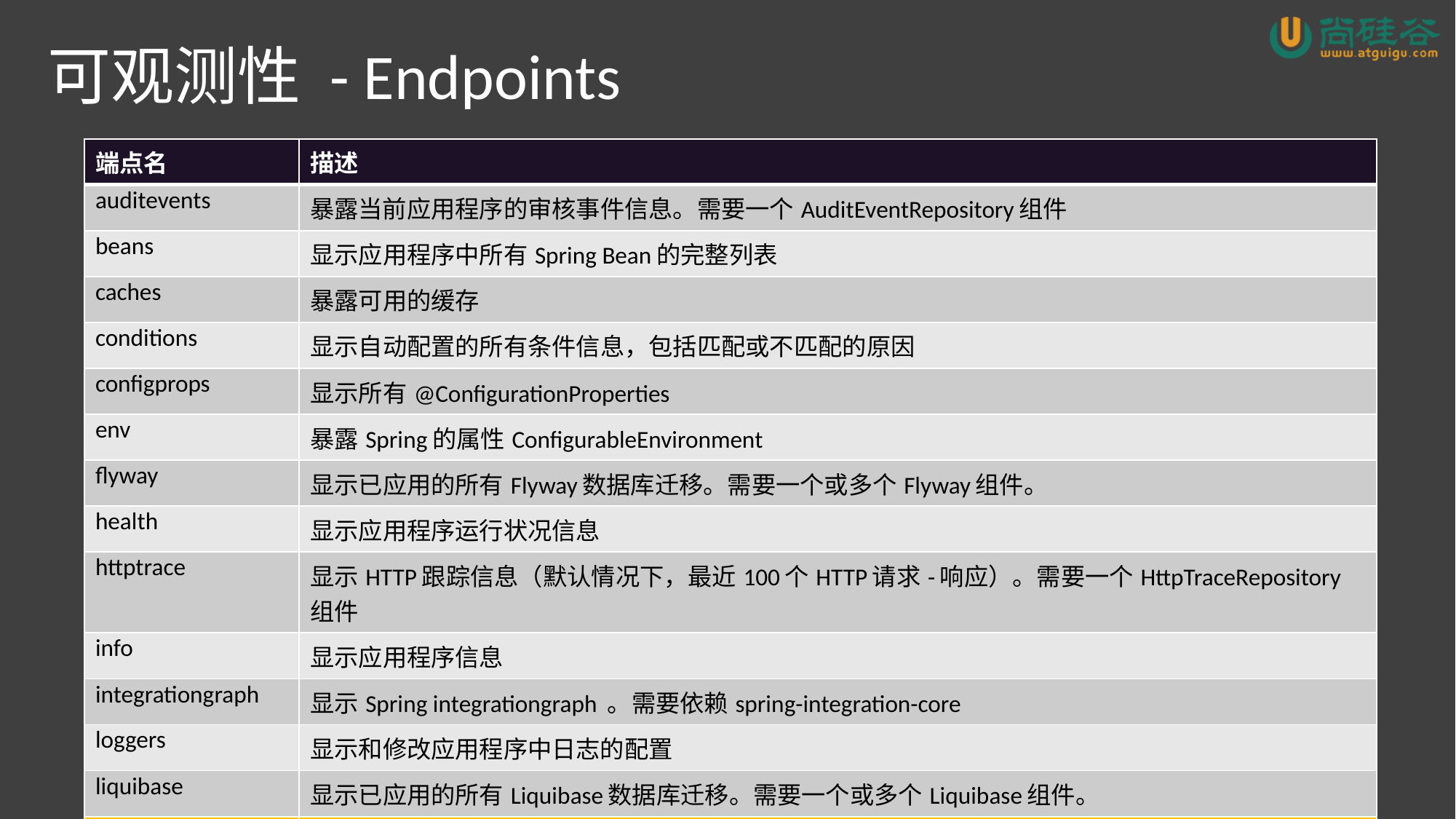

# 可观测性 - Endpoints
| 端点名 | 描述 |
| --- | --- |
| auditevents | 暴露当前应用程序的审核事件信息。需要一个AuditEventRepository组件 |
| beans | 显示应用程序中所有Spring Bean的完整列表 |
| caches | 暴露可用的缓存 |
| conditions | 显示自动配置的所有条件信息，包括匹配或不匹配的原因 |
| configprops | 显示所有@ConfigurationProperties |
| env | 暴露Spring的属性ConfigurableEnvironment |
| flyway | 显示已应用的所有Flyway数据库迁移。需要一个或多个Flyway组件。 |
| health | 显示应用程序运行状况信息 |
| httptrace | 显示HTTP跟踪信息（默认情况下，最近100个HTTP请求-响应）。需要一个HttpTraceRepository组件 |
| info | 显示应用程序信息 |
| integrationgraph | 显示Spring integrationgraph 。需要依赖spring-integration-core |
| loggers | 显示和修改应用程序中日志的配置 |
| liquibase | 显示已应用的所有Liquibase数据库迁移。需要一个或多个Liquibase组件。 |
| metrics | 显示当前应用程序的“指标”信息 |